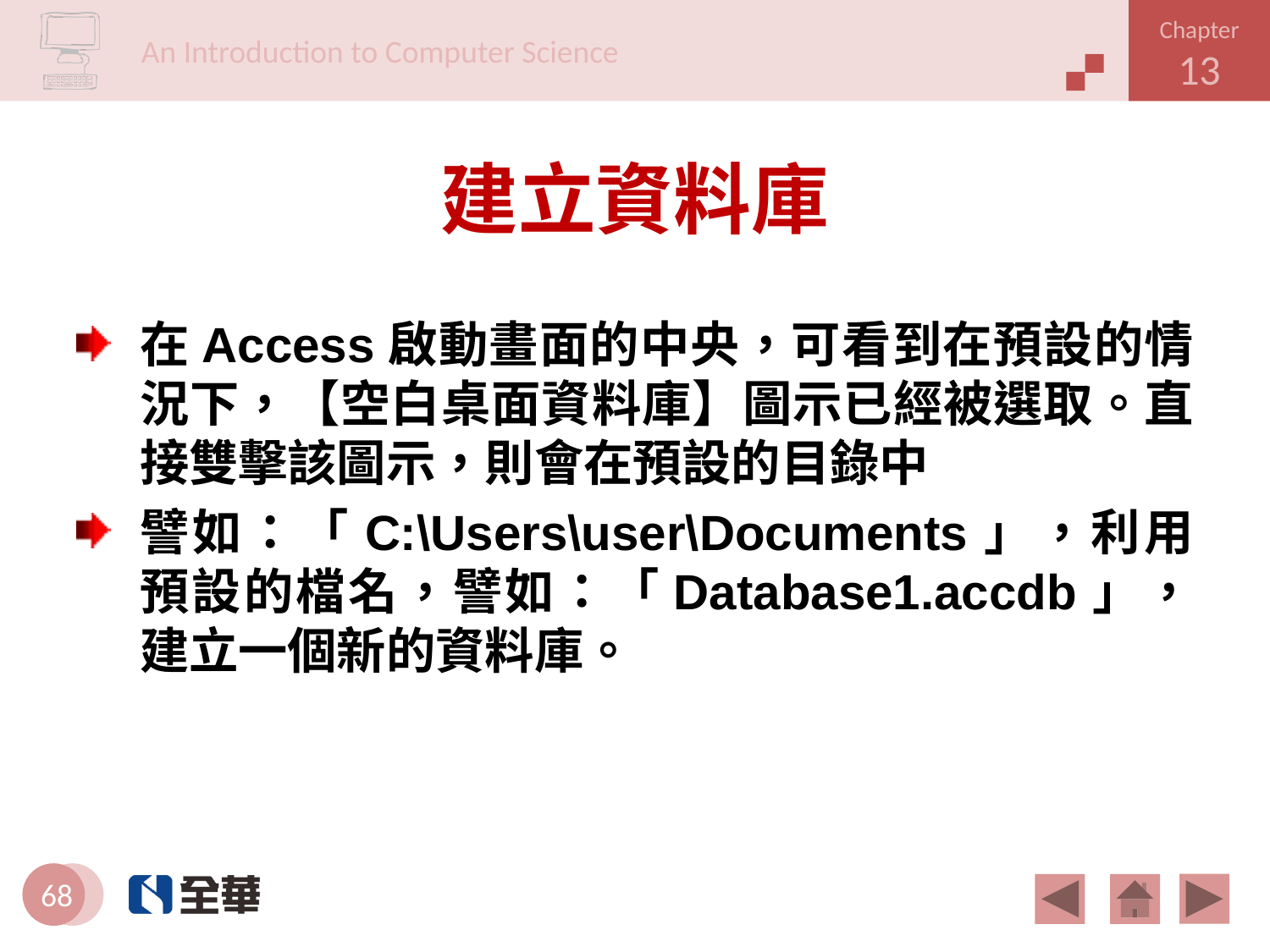

# 建立資料庫
在Access啟動畫面的中央，可看到在預設的情況下，【空白桌面資料庫】圖示已經被選取。直接雙擊該圖示，則會在預設的目錄中
譬如：「C:\Users\user\Documents」，利用預設的檔名，譬如：「Database1.accdb」，建立一個新的資料庫。